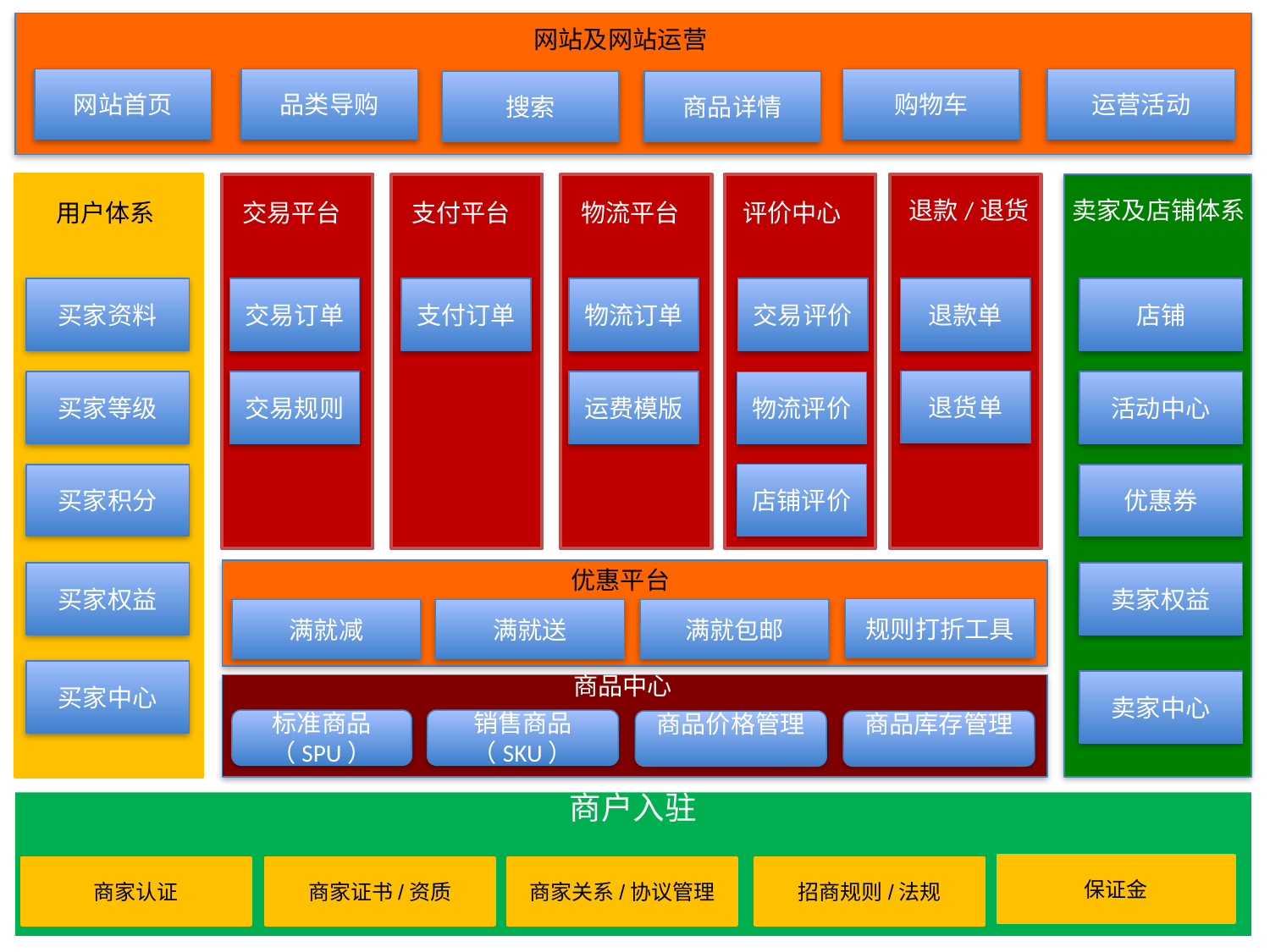

网站及网站运营
网站首页
品类导购
购物车
搜索
商品详情
运营活动

退款/退货
卖家及店铺体系
用户体系
交易平台
支付平台
物流平台
评价中心
买家资料
交易订单
支付订单
物流订单
交易评价
退款单
店铺
退货单
买家等级
交易规则
运费模版
活动中心
物流评价
店铺评价
买家积分
优惠券
优惠平台

买家权益
卖家权益
规则打折工具
满就减
满就送
满就包邮
买家中心
商品中心
卖家中心

标准商品（SPU）
销售商品
（SKU）
商品价格管理

商品库存管理

商户入驻

保证金
商家认证
商家证书/资质
商家关系/协议管理
招商规则/法规